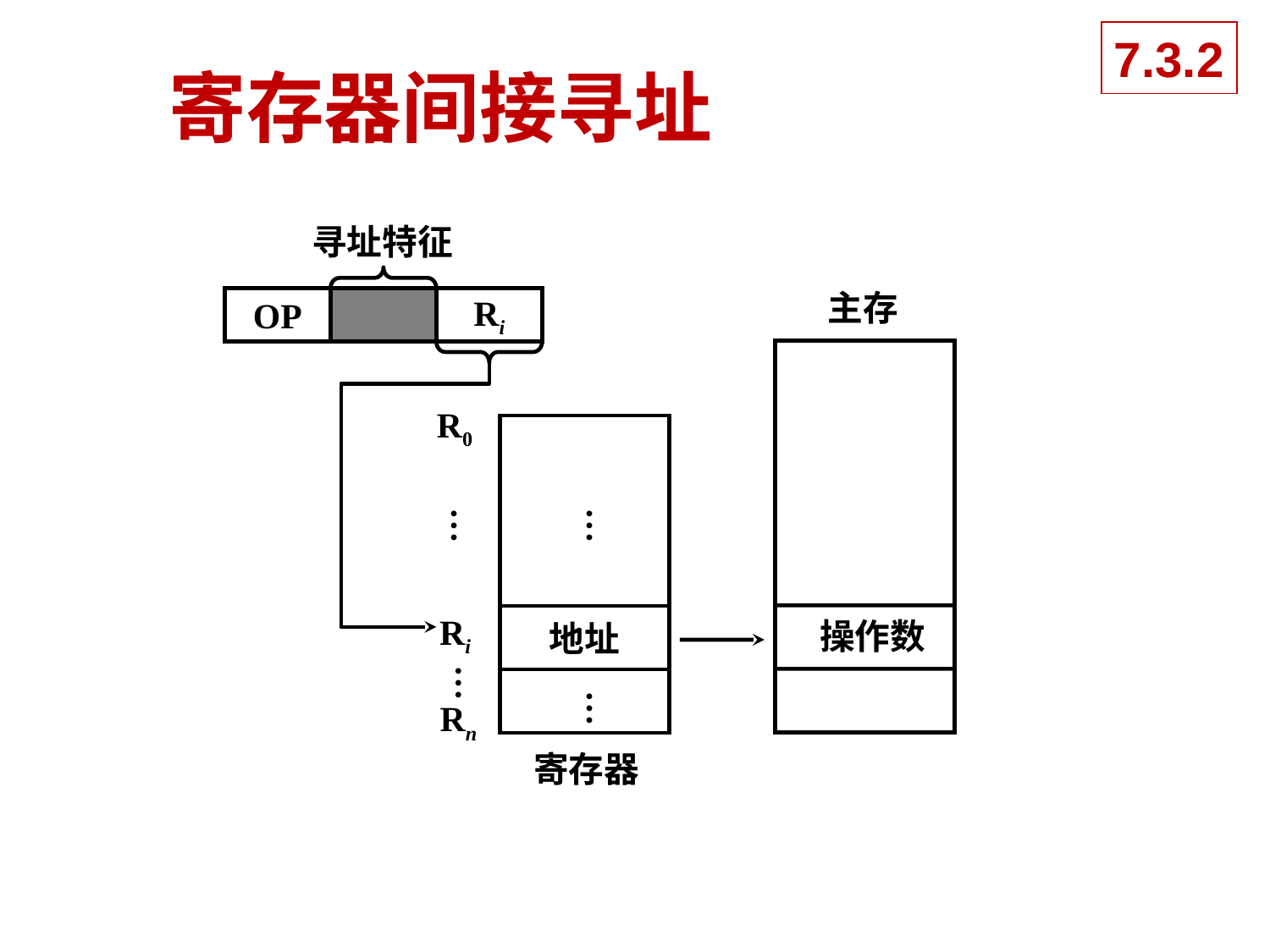

7.3.2
# 寄存器间接寻址
寻址特征

主存

操作数

OP

Ri

R0

…
…
Ri
地址
…

…
Rn
寄存器